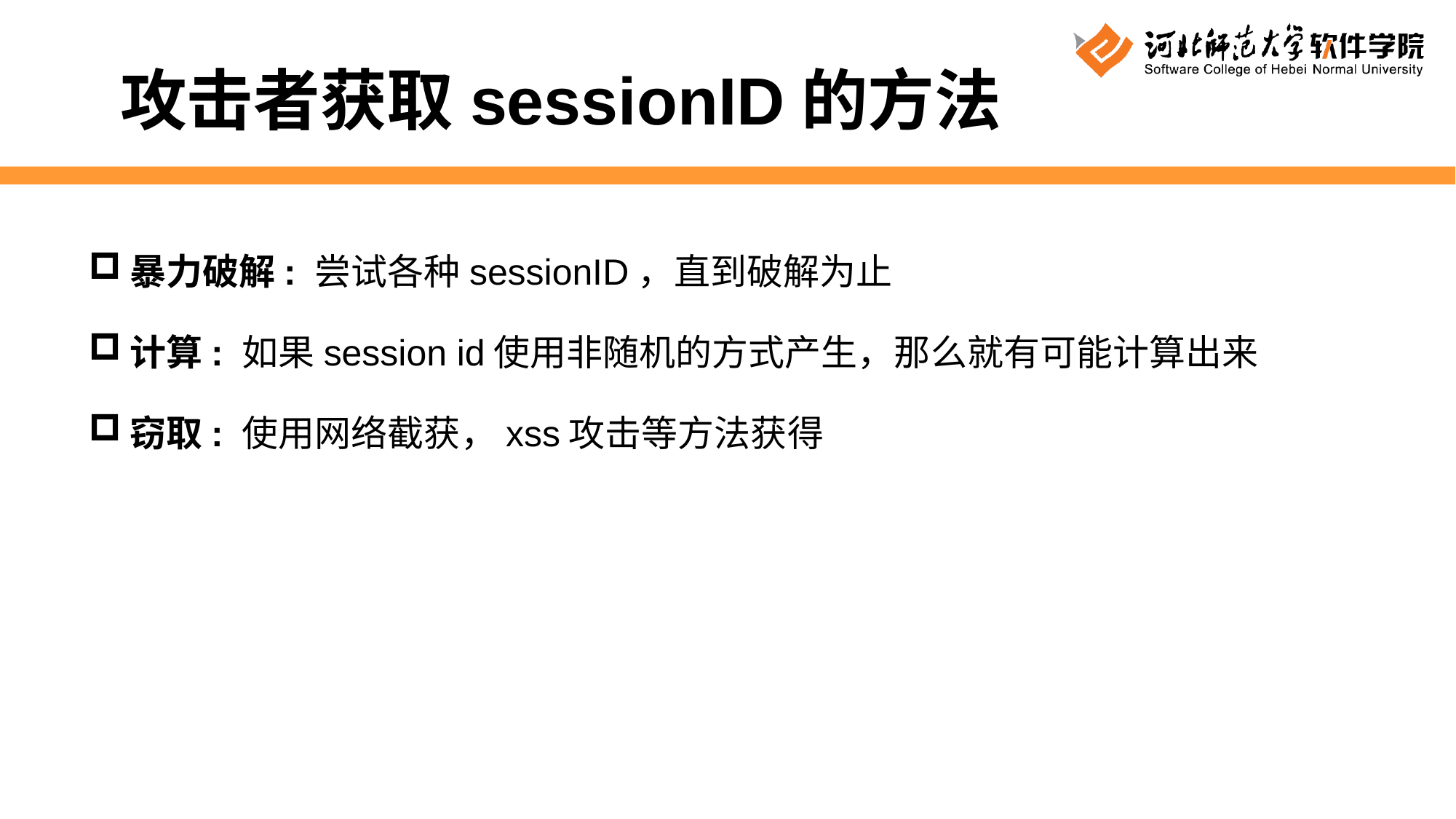

攻击者获取sessionID的方法
暴力破解: 尝试各种sessionID，直到破解为止
计算: 如果session id使用非随机的方式产生，那么就有可能计算出来
窃取: 使用网络截获，xss攻击等方法获得